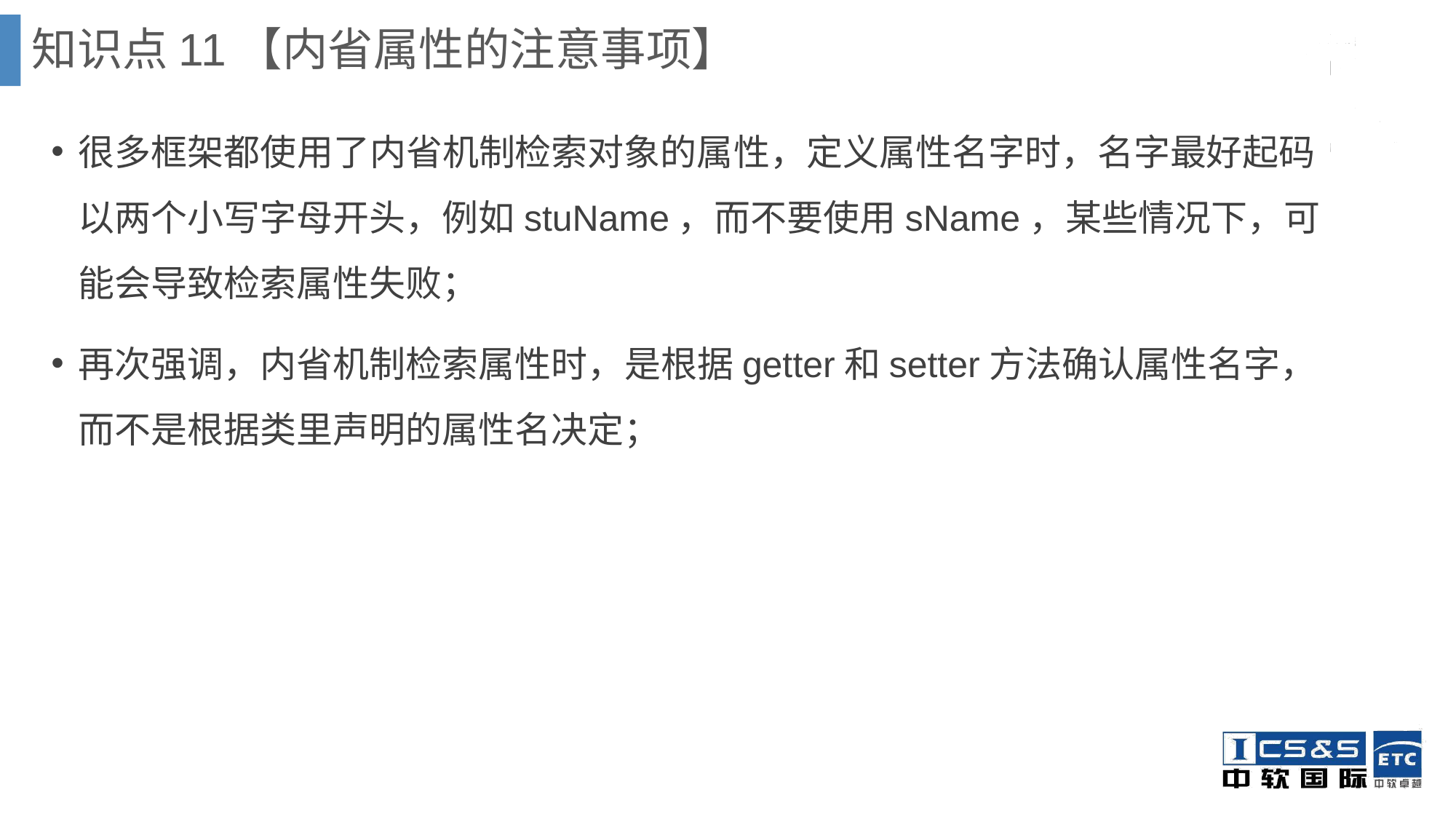

知识点11【内省属性的注意事项】
很多框架都使用了内省机制检索对象的属性，定义属性名字时，名字最好起码以两个小写字母开头，例如stuName，而不要使用sName，某些情况下，可能会导致检索属性失败；
再次强调，内省机制检索属性时，是根据getter和setter方法确认属性名字，而不是根据类里声明的属性名决定；